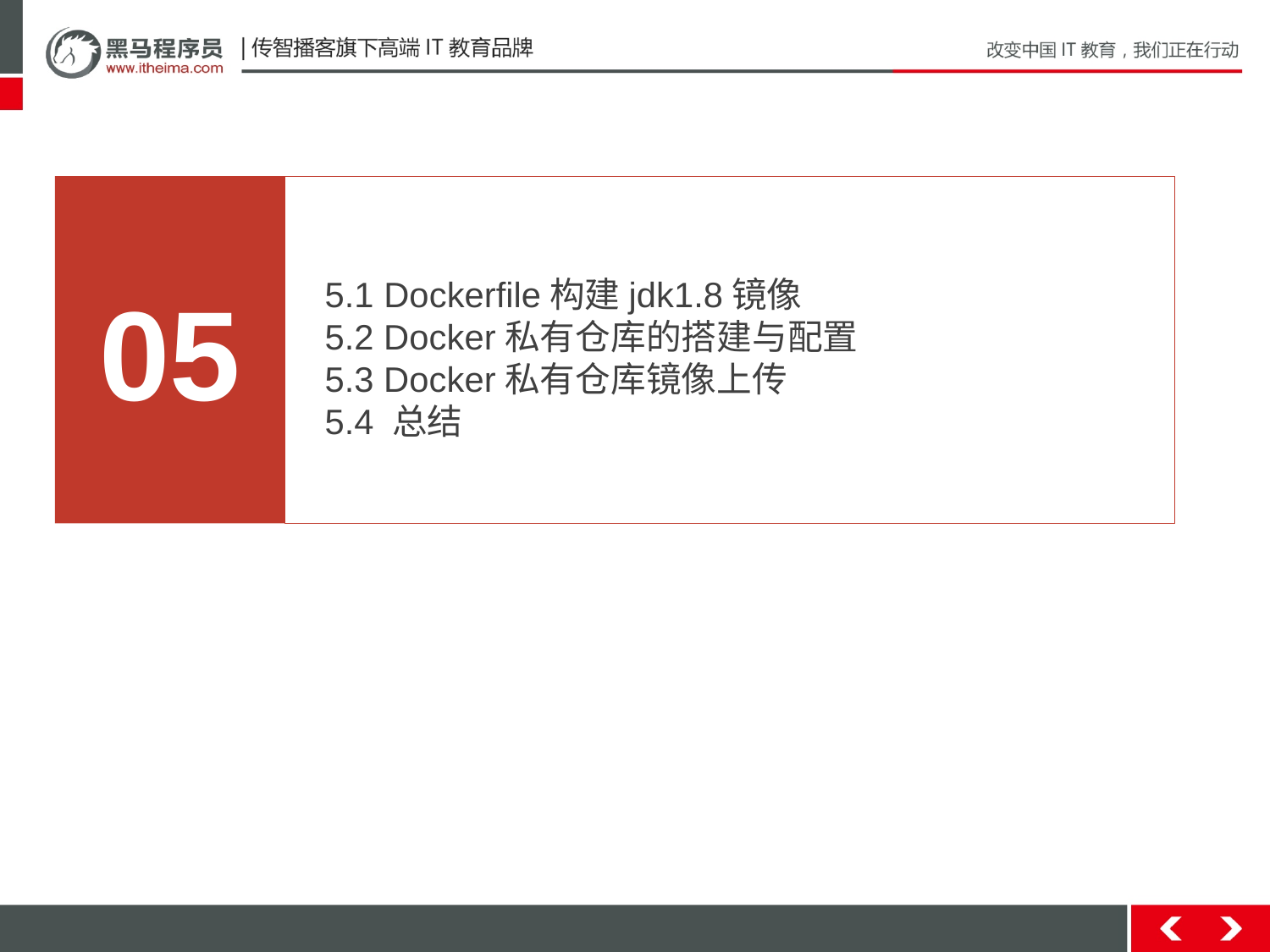

05
5.1 Dockerfile构建jdk1.8镜像
5.2 Docker私有仓库的搭建与配置
5.3 Docker私有仓库镜像上传
5.4 总结